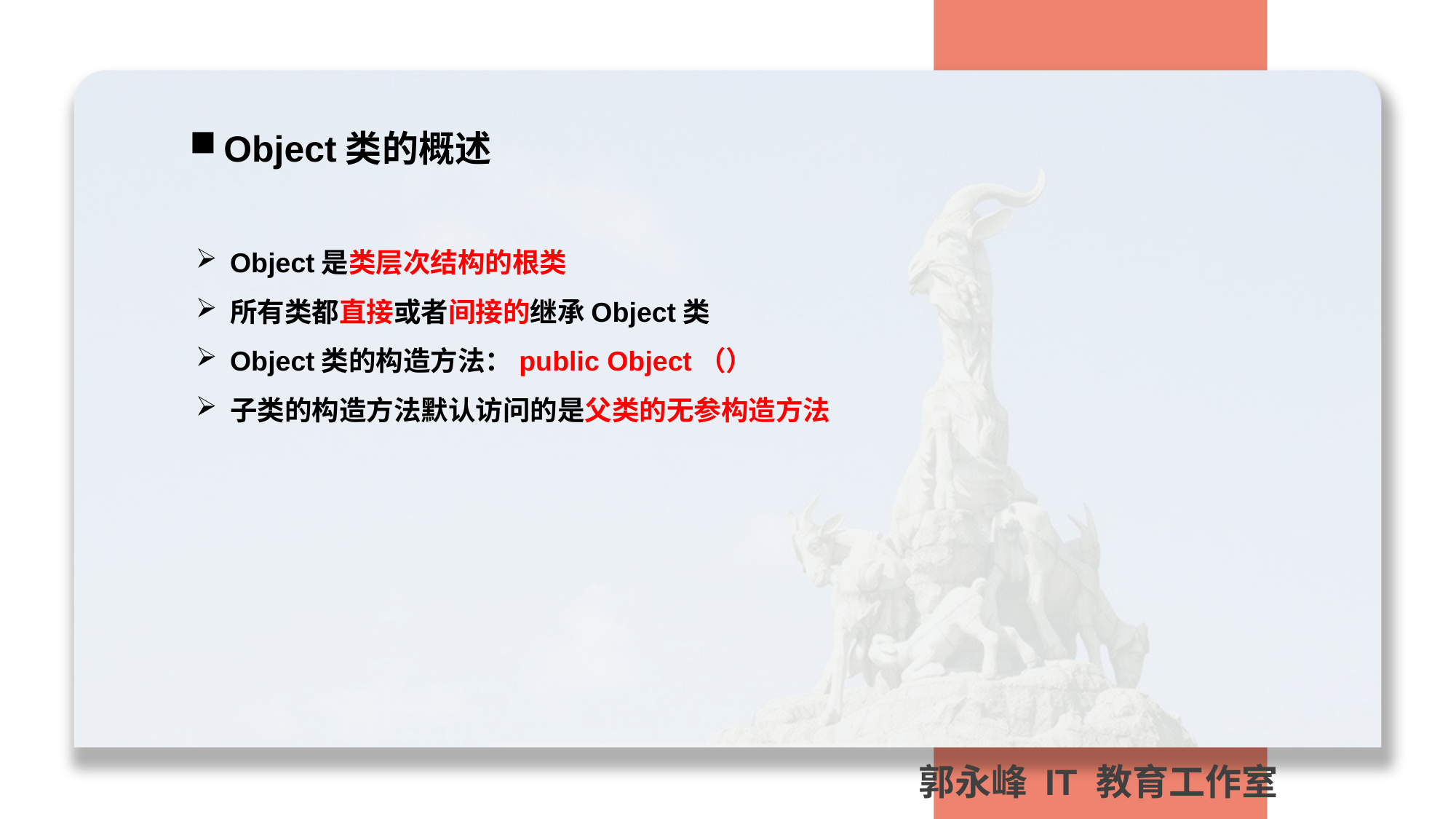

Object类的概述
Object是类层次结构的根类
所有类都直接或者间接的继承Object类
Object类的构造方法：public Object（）
子类的构造方法默认访问的是父类的无参构造方法